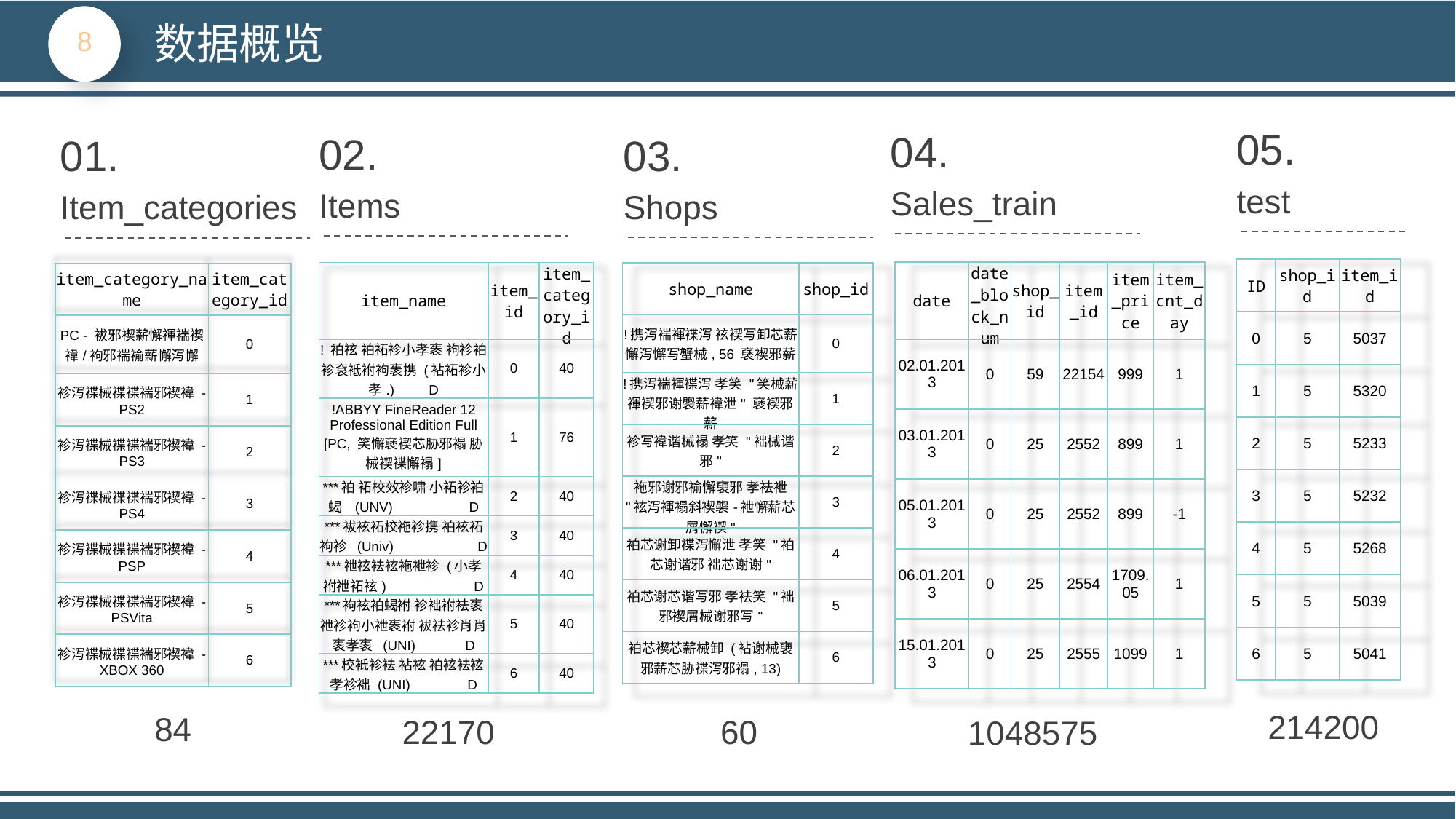

数据概览
05.
04.
02.
03.
01.
test
Sales_train
Items
Shops
Item_categories
| ID | shop\_id | item\_id |
| --- | --- | --- |
| 0 | 5 | 5037 |
| 1 | 5 | 5320 |
| 2 | 5 | 5233 |
| 3 | 5 | 5232 |
| 4 | 5 | 5268 |
| 5 | 5 | 5039 |
| 6 | 5 | 5041 |
| date | date\_block\_num | shop\_id | item\_id | item\_price | item\_cnt\_day |
| --- | --- | --- | --- | --- | --- |
| 02.01.2013 | 0 | 59 | 22154 | 999 | 1 |
| 03.01.2013 | 0 | 25 | 2552 | 899 | 1 |
| 05.01.2013 | 0 | 25 | 2552 | 899 | -1 |
| 06.01.2013 | 0 | 25 | 2554 | 1709.05 | 1 |
| 15.01.2013 | 0 | 25 | 2555 | 1099 | 1 |
| item\_name | item\_id | item\_category\_id |
| --- | --- | --- |
| ! 袙袨 袙袥袗小孝袠 袧袗袙袗袞袛袝袧袠携 (袩袥袗小孝.) D | 0 | 40 |
| !ABBYY FineReader 12 Professional Edition Full [PC, 笑懈褎褉芯胁邪褟 胁械褉褋懈褟] | 1 | 76 |
| \*\*\*袙 袥校效袗啸 小袥袗袙蝎 (UNV) D | 2 | 40 |
| \*\*\*袚袨袥校袘袗携 袙袨袥袧袗 (Univ) D | 3 | 40 |
| \*\*\*袣袨袪袨袘袣袗 (小孝袝袣袥袨) D | 4 | 40 |
| \*\*\*袧袨袙蝎袝 袗袦袝袪袠袣袗袧小袣袠袝 袚袪袗肖肖袠孝袠 (UNI) D | 5 | 40 |
| \*\*\*校袛袗袪 袩袨 袙袨袪袨孝袗袦 (UNI) D | 6 | 40 |
| shop\_name | shop\_id |
| --- | --- |
| !携泻褍褌褋泻 袨褉写卸芯薪懈泻懈写蟹械, 56 褎褉邪薪 | 0 |
| !携泻褍褌褋泻 孝笑 "笑械薪褌褉邪谢褜薪褘泄" 褎褉邪薪 | 1 |
| 袗写褘谐械褟 孝笑 "袦械谐邪" | 2 |
| 袘邪谢邪褕懈褏邪 孝袪袣 "袨泻褌褟斜褉褜-袣懈薪芯屑懈褉" | 3 |
| 袙芯谢卸褋泻懈泄 孝笑 "袙芯谢谐邪 袦芯谢谢" | 4 |
| 袙芯谢芯谐写邪 孝袪笑 "袦邪褉屑械谢邪写" | 5 |
| 袙芯褉芯薪械卸 (袩谢械褏邪薪芯胁褋泻邪褟, 13) | 6 |
| item\_category\_name | item\_category\_id |
| --- | --- |
| PC - 袚邪褉薪懈褌褍褉褘/袧邪褍褕薪懈泻懈 | 0 |
| 袗泻褋械褋褋褍邪褉褘 - PS2 | 1 |
| 袗泻褋械褋褋褍邪褉褘 - PS3 | 2 |
| 袗泻褋械褋褋褍邪褉褘 - PS4 | 3 |
| 袗泻褋械褋褋褍邪褉褘 - PSP | 4 |
| 袗泻褋械褋褋褍邪褉褘 - PSVita | 5 |
| 袗泻褋械褋褋褍邪褉褘 - XBOX 360 | 6 |
214200
84
22170
60
1048575